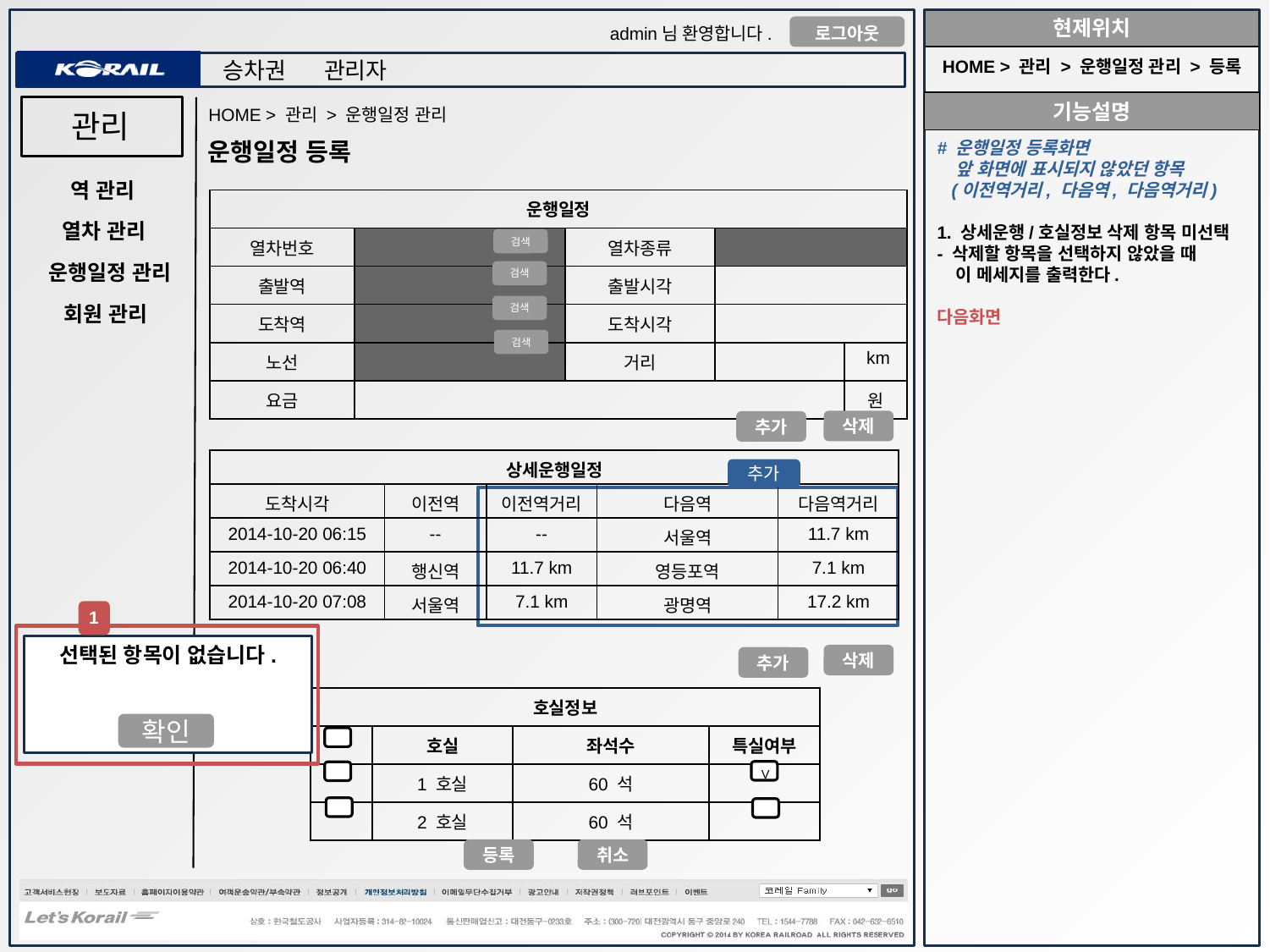

HOME > 관리 > 운행일정 관리 > 등록
HOME > 관리 > 운행일정 관리
관리
# 운행일정 등록화면
   앞 화면에 표시되지 않았던 항목
   (이전역거리, 다음역, 다음역거리)

1. 상세운행/호실정보 삭제 항목 미선택
- 삭제할 항목을 선택하지 않았을 때
   이 메세지를 출력한다.

다음화면
운행일정 등록
역 관리
| 운행일정 |  |  |  |  |
| --- | --- | --- | --- | --- |
| 열차번호 |  | 열차종류 |  |  |
| 출발역 |  | 출발시각 |  |  |
| 도착역 |  | 도착시각 |  |  |
| 노선 |  | 거리 |  | km |
| 요금 |  |  |  | 원 |
열차 관리
검색
운행일정 관리
검색
회원 관리
검색
검색
삭제
추가
| 상세운행일정 |  |  |  |  |
| --- | --- | --- | --- | --- |
| 도착시각 | 이전역 | 이전역거리 | 다음역 | 다음역거리 |
| 2014-10-20 06:15 | -- | -- | 서울역 | 11.7 km |
| 2014-10-20 06:40 | 행신역 | 11.7 km | 영등포역 | 7.1 km |
| 2014-10-20 07:08 | 서울역 | 7.1 km | 광명역 | 17.2 km |
추가

1

선택된 항목이 없습니다.
삭제
추가
| 호실정보 |  |  |  |
| --- | --- | --- | --- |
|  | 호실 | 좌석수 | 특실여부 |
|  | 1 호실 | 60 석 |  |
|  | 2 호실 | 60 석 |  |
확인

V

등록
취소